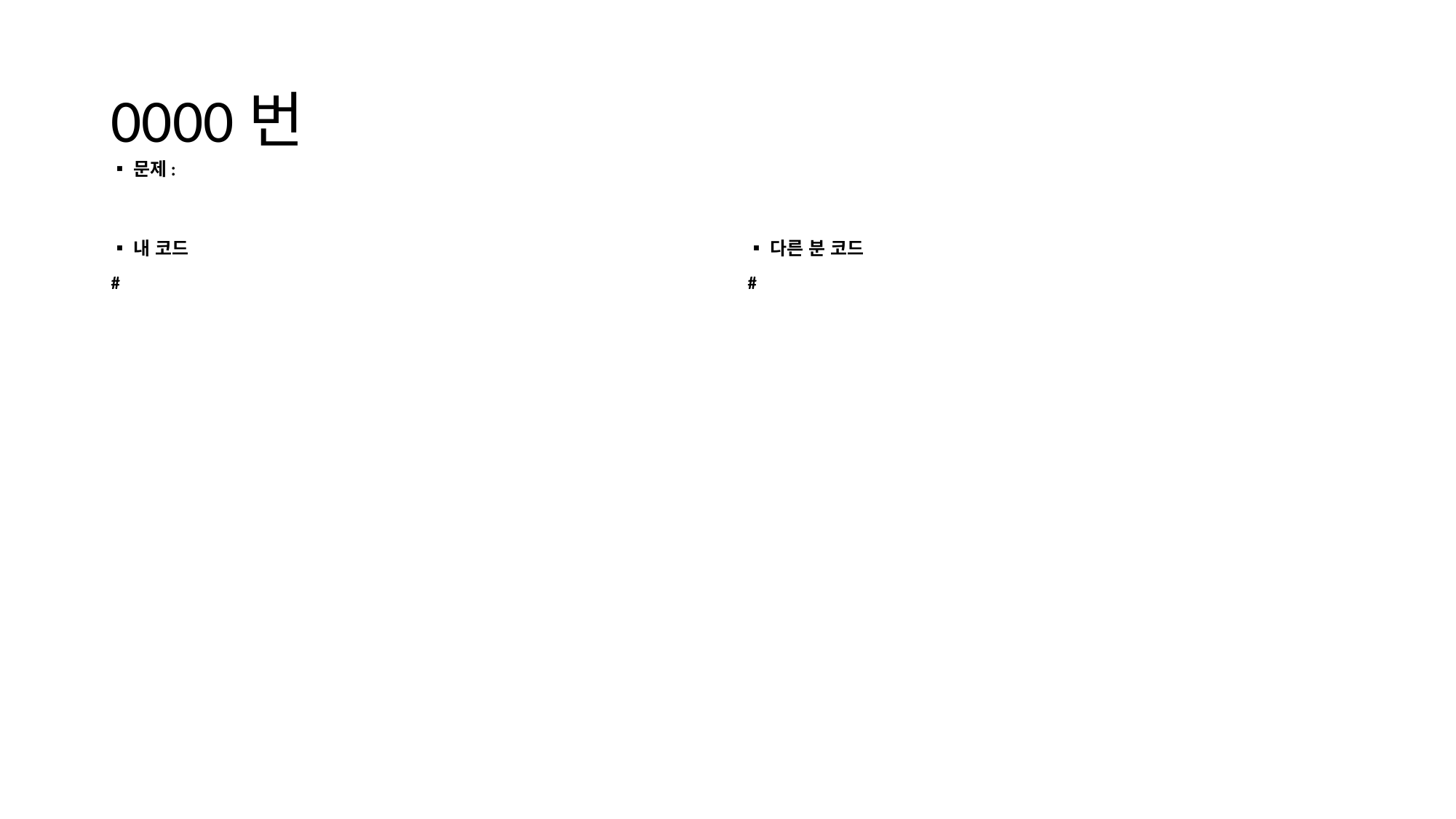

# 0000번
▪문제:
▪내 코드
#
▪다른 분 코드
#